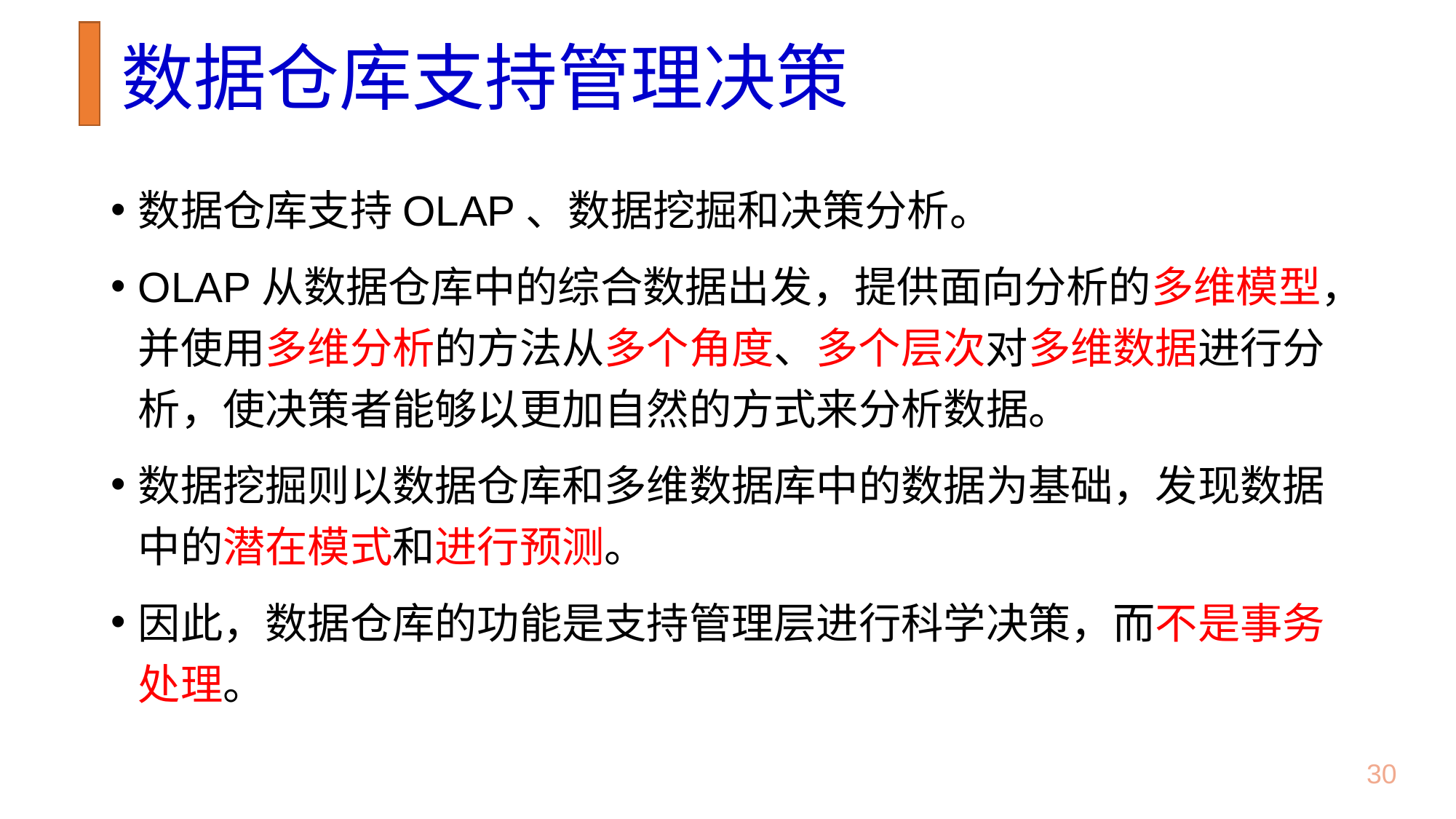

# 数据仓库支持管理决策
数据仓库支持OLAP、数据挖掘和决策分析。
OLAP从数据仓库中的综合数据出发，提供面向分析的多维模型，并使用多维分析的方法从多个角度、多个层次对多维数据进行分析，使决策者能够以更加自然的方式来分析数据。
数据挖掘则以数据仓库和多维数据库中的数据为基础，发现数据中的潜在模式和进行预测。
因此，数据仓库的功能是支持管理层进行科学决策，而不是事务处理。
30